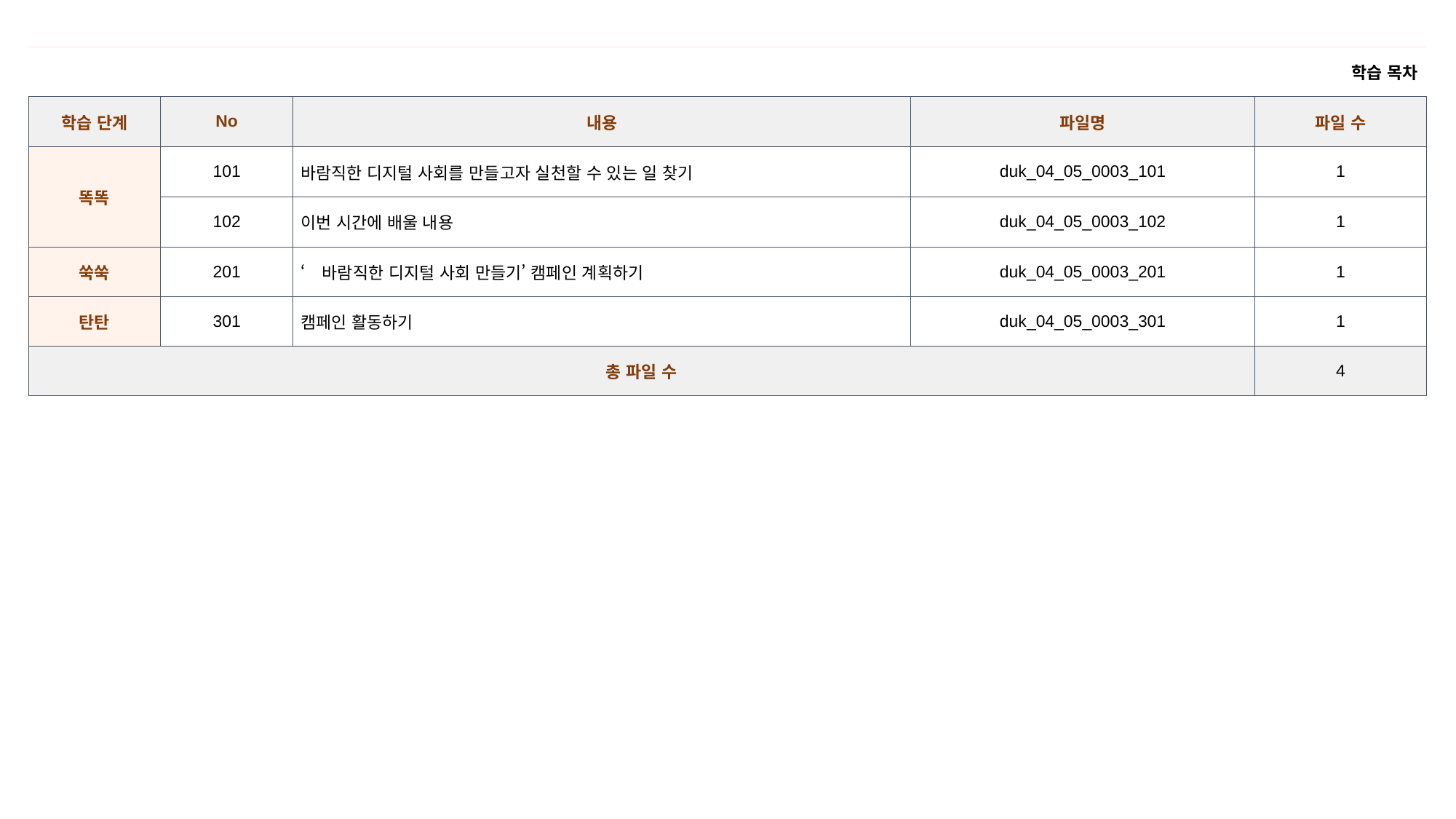

| 학습 목차 |  |  |  |  |
| --- | --- | --- | --- | --- |
| 학습 단계 | No | 내용 | 파일명 | 파일 수 |
| 똑똑 | 101 | 바람직한 디지털 사회를 만들고자 실천할 수 있는 일 찾기 | duk\_04\_05\_0003\_101 | 1 |
|  | 102 | 이번 시간에 배울 내용 | duk\_04\_05\_0003\_102 | 1 |
| 쑥쑥 | 201 | ‘바람직한 디지털 사회 만들기’ 캠페인 계획하기 | duk\_04\_05\_0003\_201 | 1 |
| 탄탄 | 301 | 캠페인 활동하기 | duk\_04\_05\_0003\_301 | 1 |
| 총 파일 수 |  |  |  | 4 |